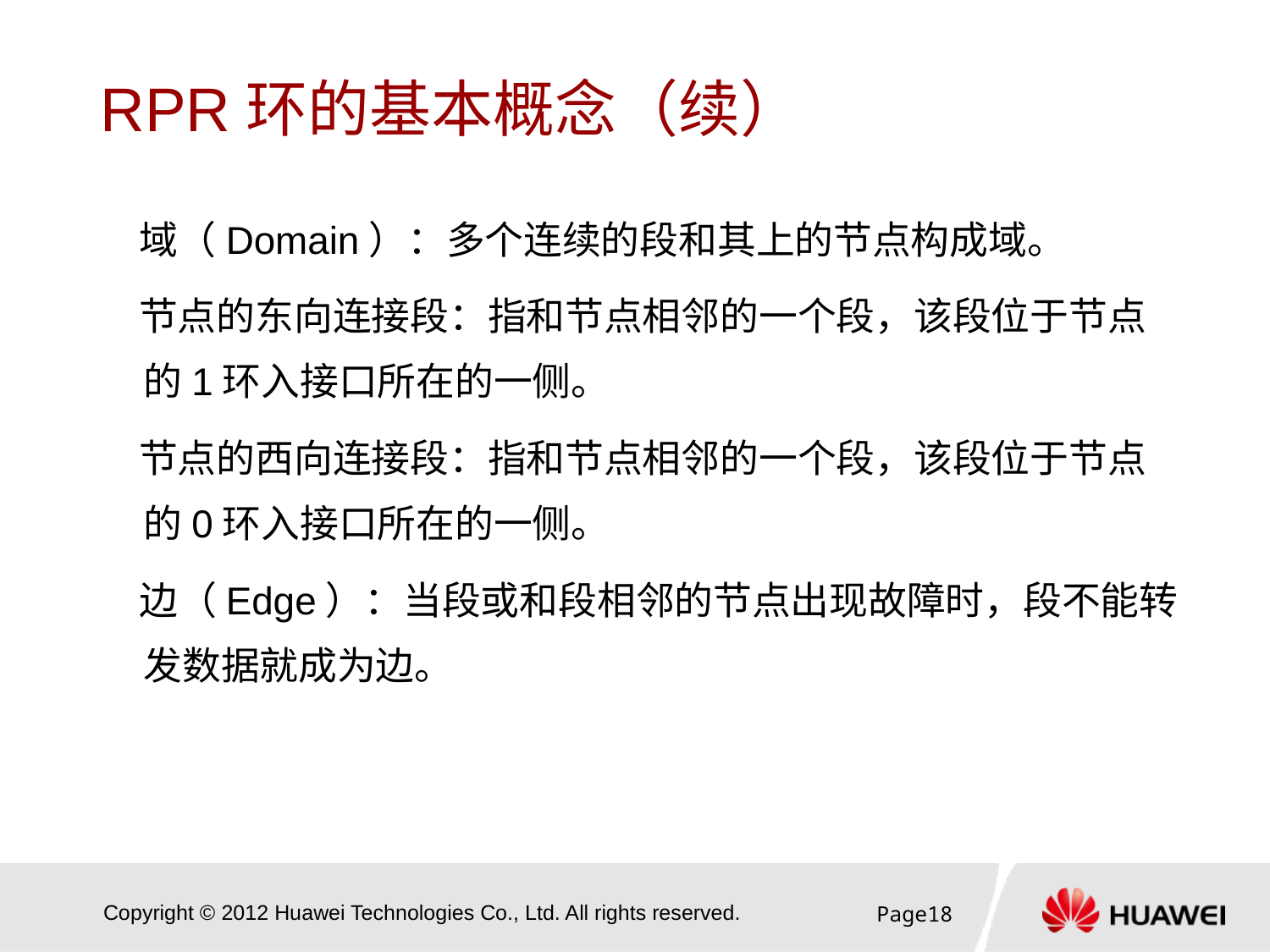

# RPR环的基本概念（续）
域（Domain）：多个连续的段和其上的节点构成域。
节点的东向连接段：指和节点相邻的一个段，该段位于节点的1环入接口所在的一侧。
节点的西向连接段：指和节点相邻的一个段，该段位于节点的0环入接口所在的一侧。
边（Edge）：当段或和段相邻的节点出现故障时，段不能转发数据就成为边。
Page18